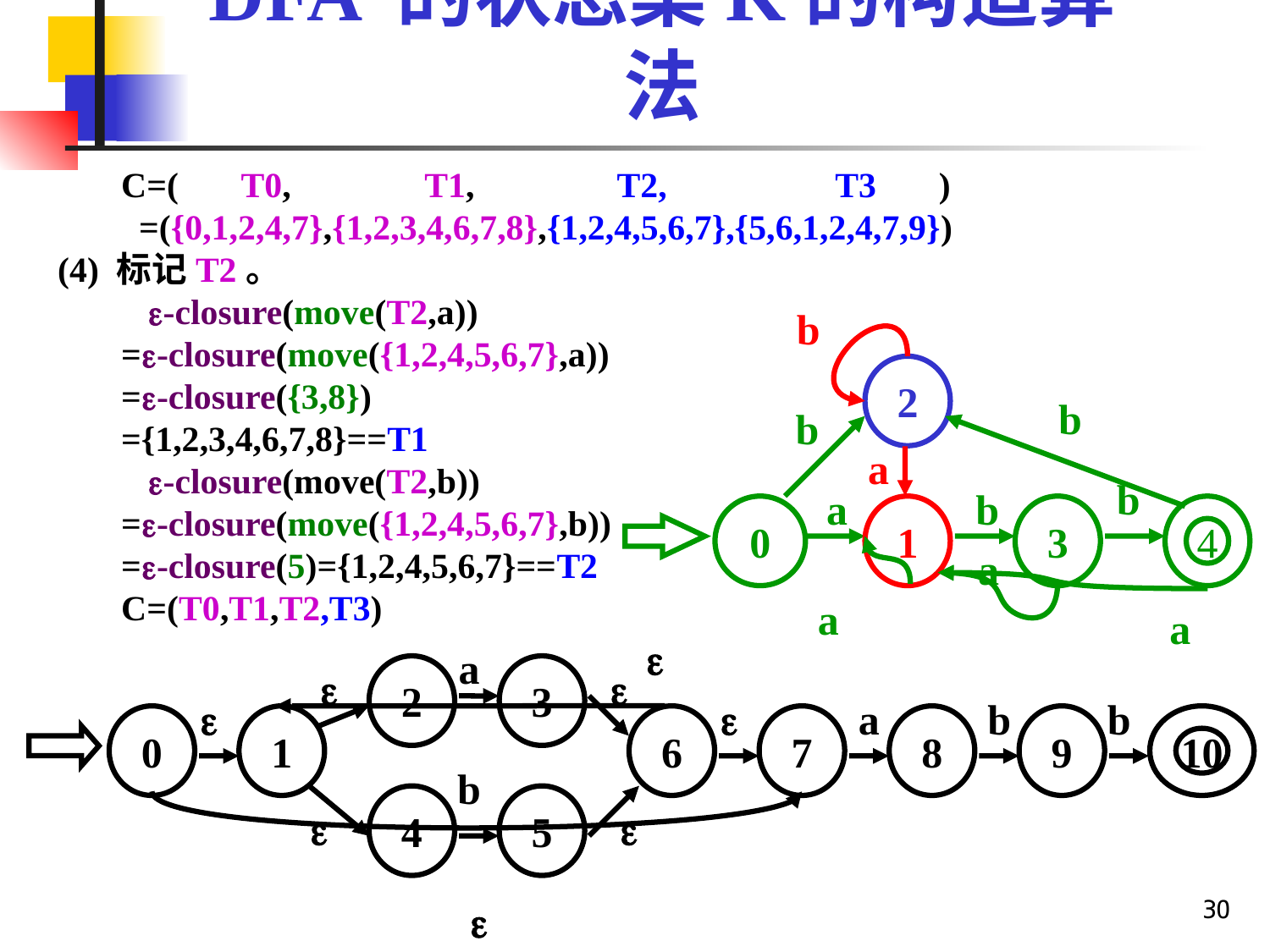

# DFA 的状态集K的构造算法
C=(       T0,               T1,                T2,                   T3       )
  =({0,1,2,4,7},{1,2,3,4,6,7,8},{1,2,4,5,6,7},{5,6,1,2,4,7,9})
(4) 标记T2。
   ε-closure(move(T2,a))
=ε-closure(move({1,2,4,5,6,7},a))
=ε-closure({3,8})
={1,2,3,4,6,7,8}==T1
   ε-closure(move(T2,b))
=ε-closure(move({1,2,4,5,6,7},b))
=ε-closure(5)={1,2,4,5,6,7}==T2
C=(T0,T1,T2,T3)
b
2
b
b

a

b
a
b
0
1
3
4

a

a
a
ε
a
ε
2
3
ε
ε
ε
a
b
b

0
1

6
7
8
9
10

b

4
5

ε
ε

30
ε